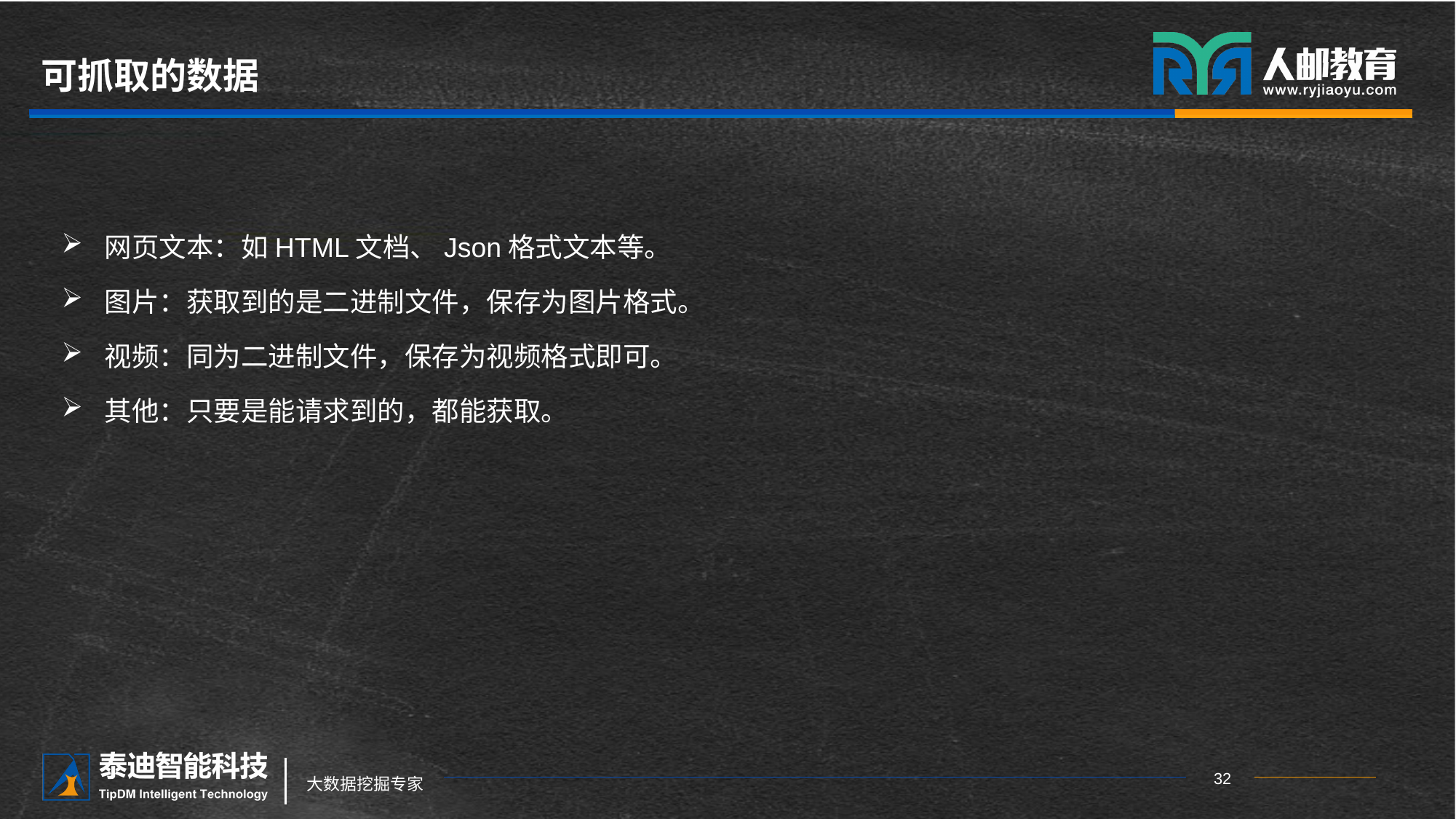

# 可抓取的数据

网页文本：如HTML文档、Json格式文本等。
图片：获取到的是二进制文件，保存为图片格式。
视频：同为二进制文件，保存为视频格式即可。
其他：只要是能请求到的，都能获取。